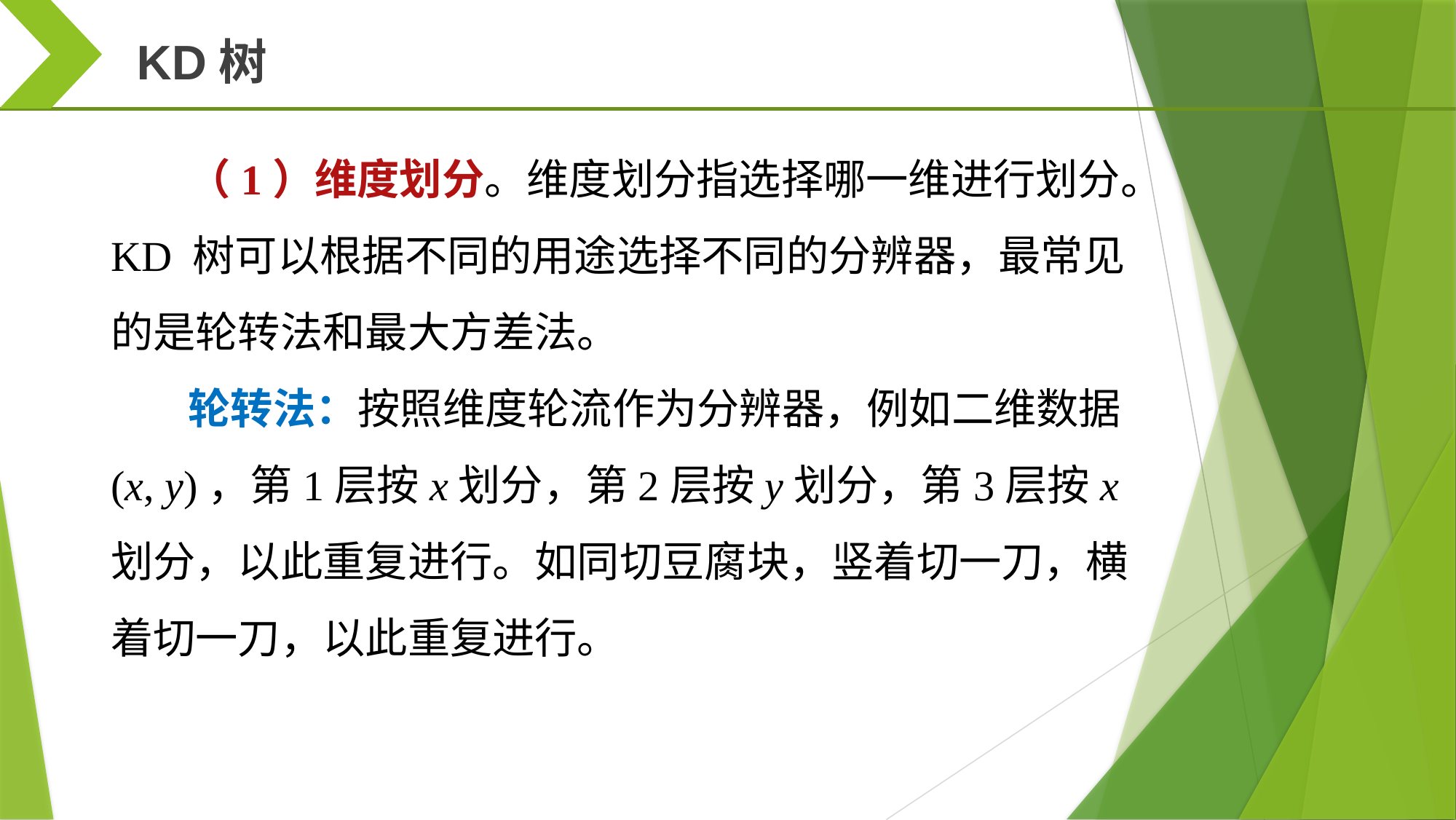

KD树
（1）维度划分。维度划分指选择哪一维进行划分。KD 树可以根据不同的用途选择不同的分辨器，最常见的是轮转法和最大方差法。
轮转法：按照维度轮流作为分辨器，例如二维数据(x, y)，第1层按x划分，第2层按y划分，第3层按x划分，以此重复进行。如同切豆腐块，竖着切一刀，横着切一刀，以此重复进行。